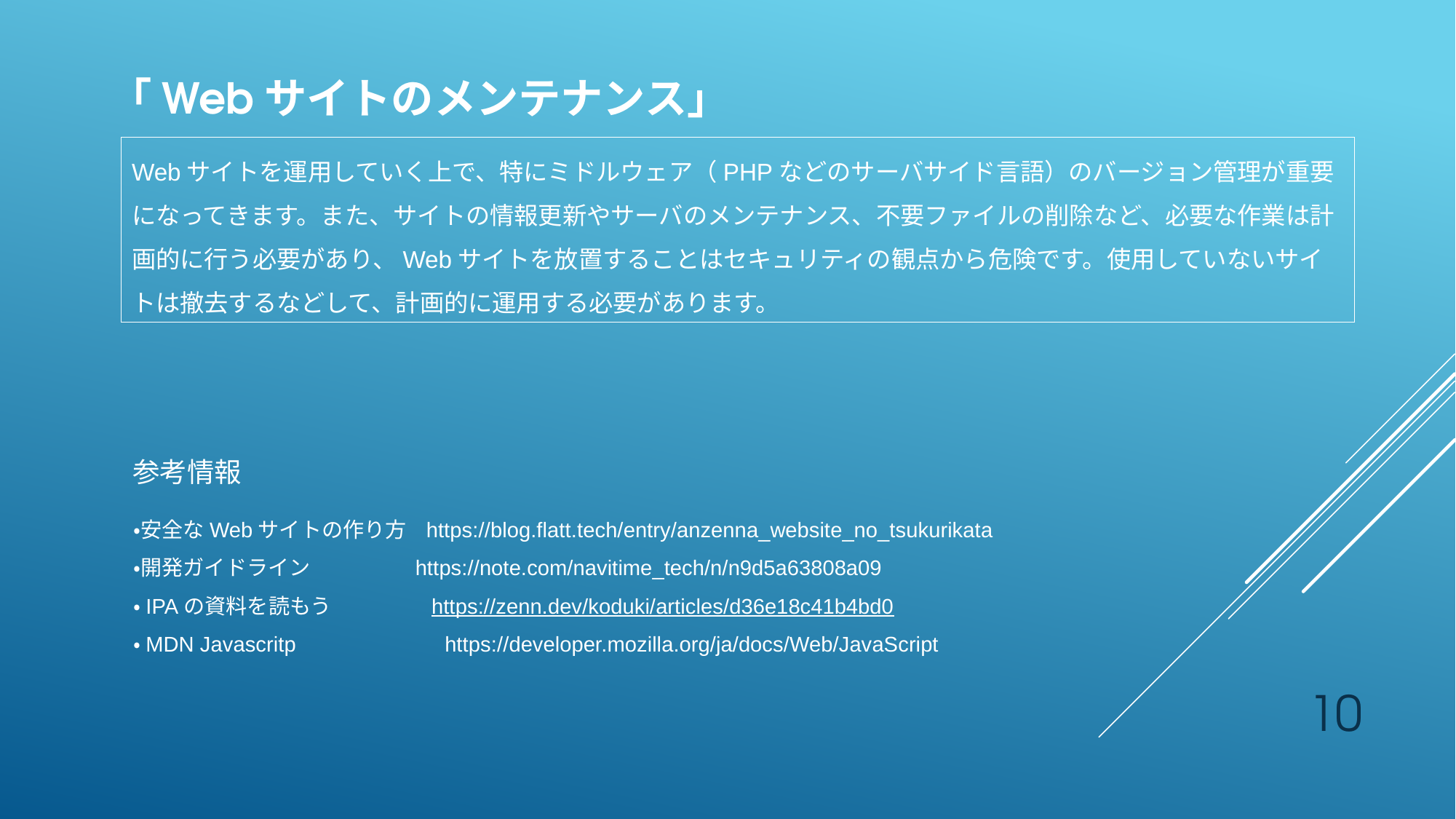

「Webサイトのメンテナンス」
Webサイトを運用していく上で、特にミドルウェア（PHPなどのサーバサイド言語）のバージョン管理が重要になってきます。また、サイトの情報更新やサーバのメンテナンス、不要ファイルの削除など、必要な作業は計画的に行う必要があり、Webサイトを放置することはセキュリティの観点から危険です。使用していないサイトは撤去するなどして、計画的に運用する必要があります。
参考情報
・安全なWebサイトの作り方   https://blog.flatt.tech/entry/anzenna_website_no_tsukurikata
・開発ガイドライン　　　　   https://note.com/navitime_tech/n/n9d5a63808a09
・IPAの資料を読もう　　　　  https://zenn.dev/koduki/articles/d36e18c41b4bd0
・MDN Javascritp 　　　　　　 https://developer.mozilla.org/ja/docs/Web/JavaScript
10